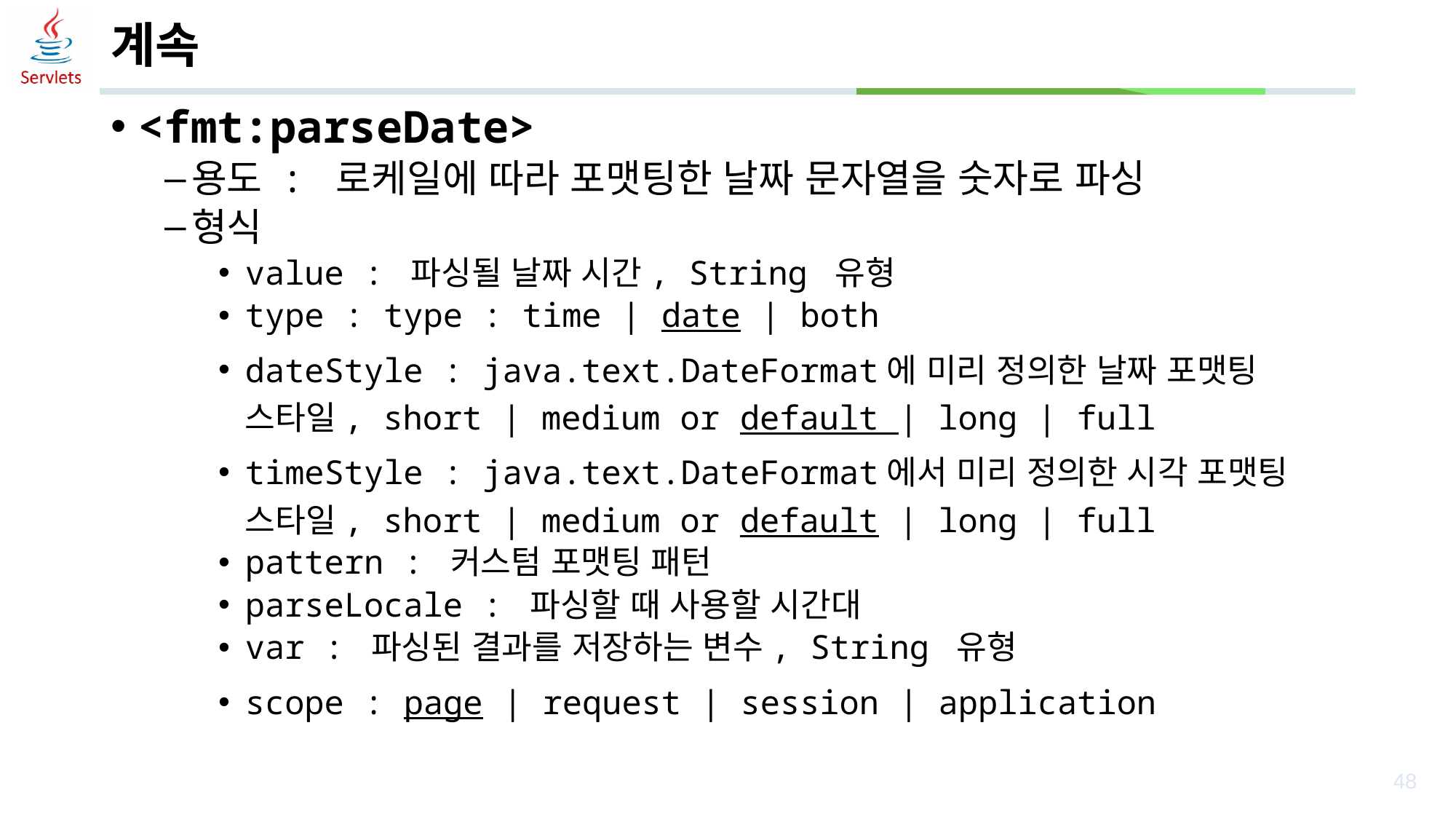

# 계속
<fmt:parseDate>
용도 : 로케일에 따라 포맷팅한 날짜 문자열을 숫자로 파싱
형식
value : 파싱될 날짜 시간, String 유형
type : type : time | date | both
dateStyle : java.text.DateFormat에 미리 정의한 날짜 포맷팅 스타일, short | medium or default | long | full
timeStyle : java.text.DateFormat에서 미리 정의한 시각 포맷팅 스타일, short | medium or default | long | full
pattern : 커스텀 포맷팅 패턴
parseLocale : 파싱할 때 사용할 시간대
var : 파싱된 결과를 저장하는 변수, String 유형
scope : page | request | session | application

48